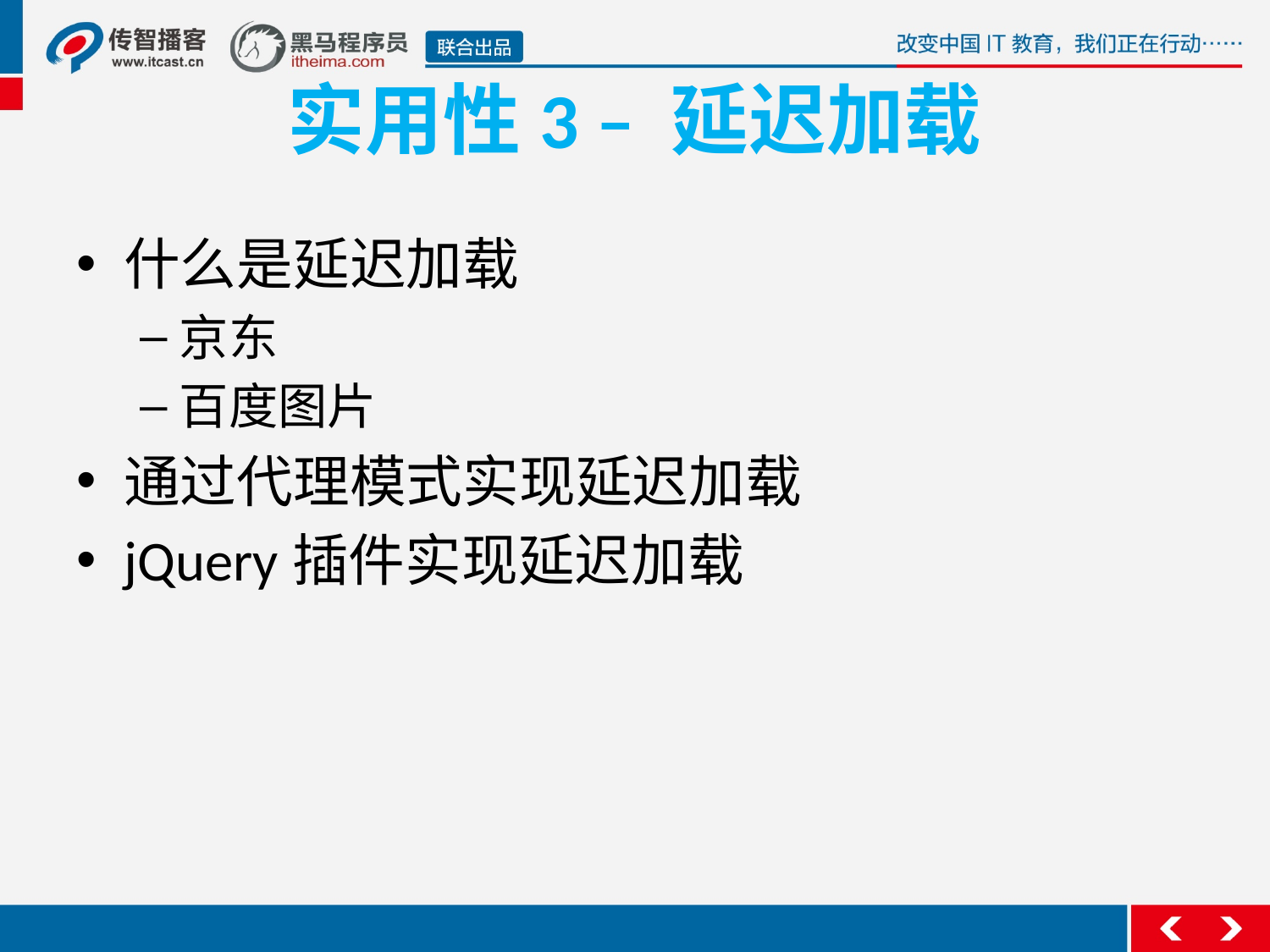

# 实用性3 – 延迟加载
什么是延迟加载
京东
百度图片
通过代理模式实现延迟加载
jQuery插件实现延迟加载